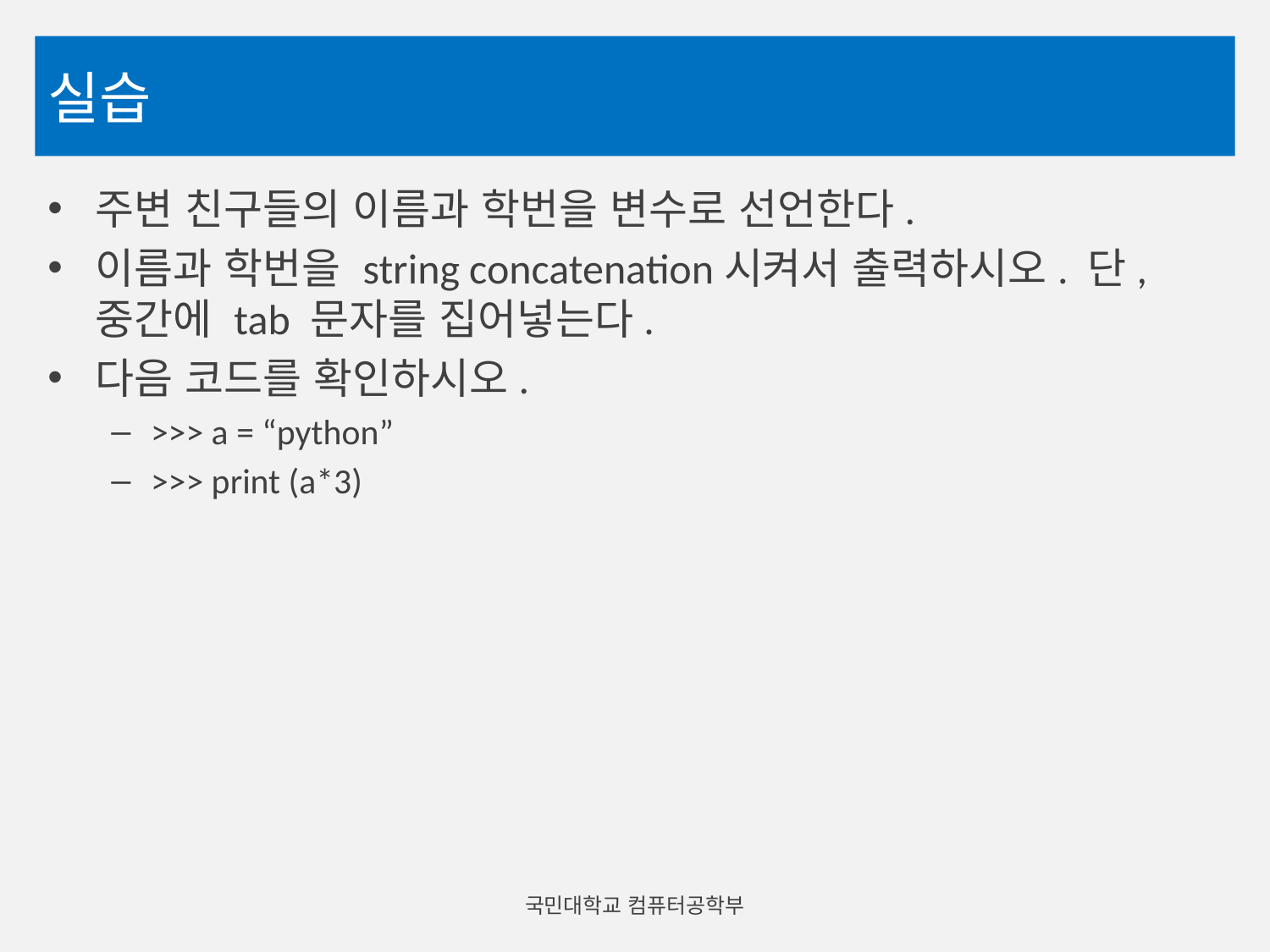

# 실습
주변 친구들의 이름과 학번을 변수로 선언한다.
이름과 학번을 string concatenation시켜서 출력하시오. 단, 중간에 tab 문자를 집어넣는다.
다음 코드를 확인하시오.
>>> a = “python”
>>> print (a*3)

국민대학교 컴퓨터공학부